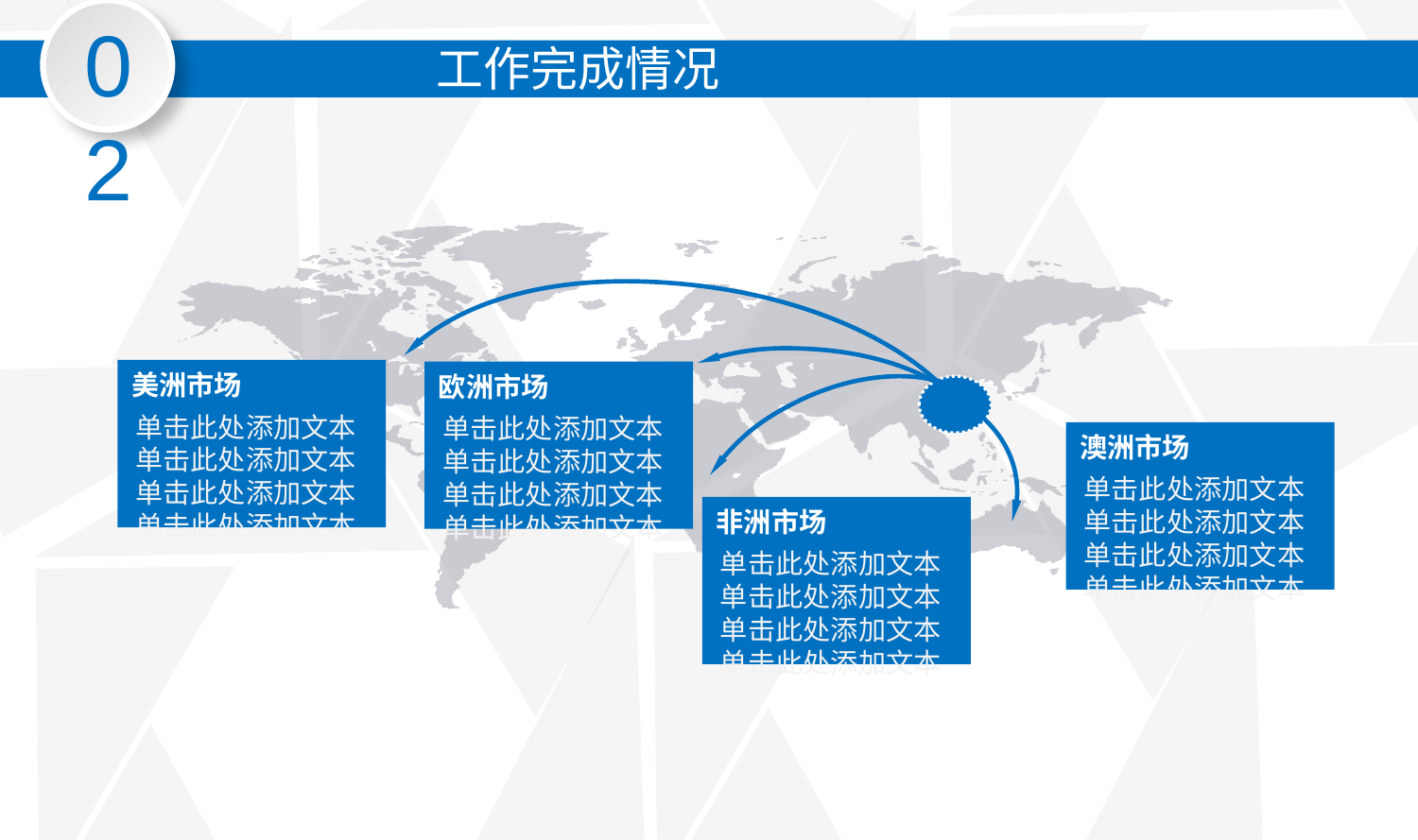

02
工作完成情况

单击此处添加文本
单击此处添加文本
单击此处添加文本
单击此处添加文本
美洲市场

单击此处添加文本
单击此处添加文本
单击此处添加文本
单击此处添加文本
欧洲市场

单击此处添加文本
单击此处添加文本
单击此处添加文本
单击此处添加文本
澳洲市场

单击此处添加文本
单击此处添加文本
单击此处添加文本
单击此处添加文本
非洲市场